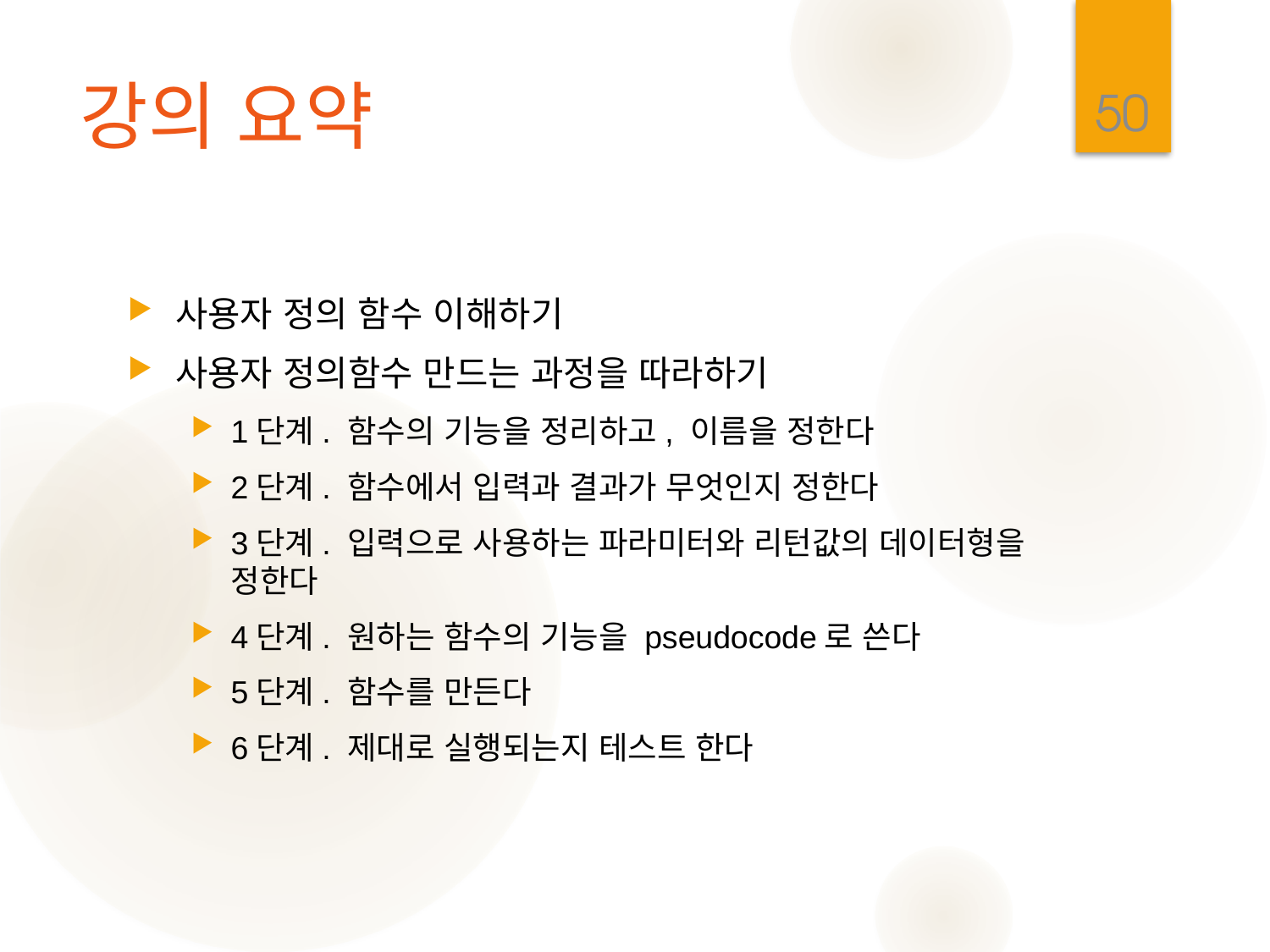

50
# 강의 요약
사용자 정의 함수 이해하기
사용자 정의함수 만드는 과정을 따라하기
1단계. 함수의 기능을 정리하고, 이름을 정한다
2단계. 함수에서 입력과 결과가 무엇인지 정한다
3단계. 입력으로 사용하는 파라미터와 리턴값의 데이터형을 정한다
4단계. 원하는 함수의 기능을 pseudocode로 쓴다
5단계. 함수를 만든다
6단계. 제대로 실행되는지 테스트 한다